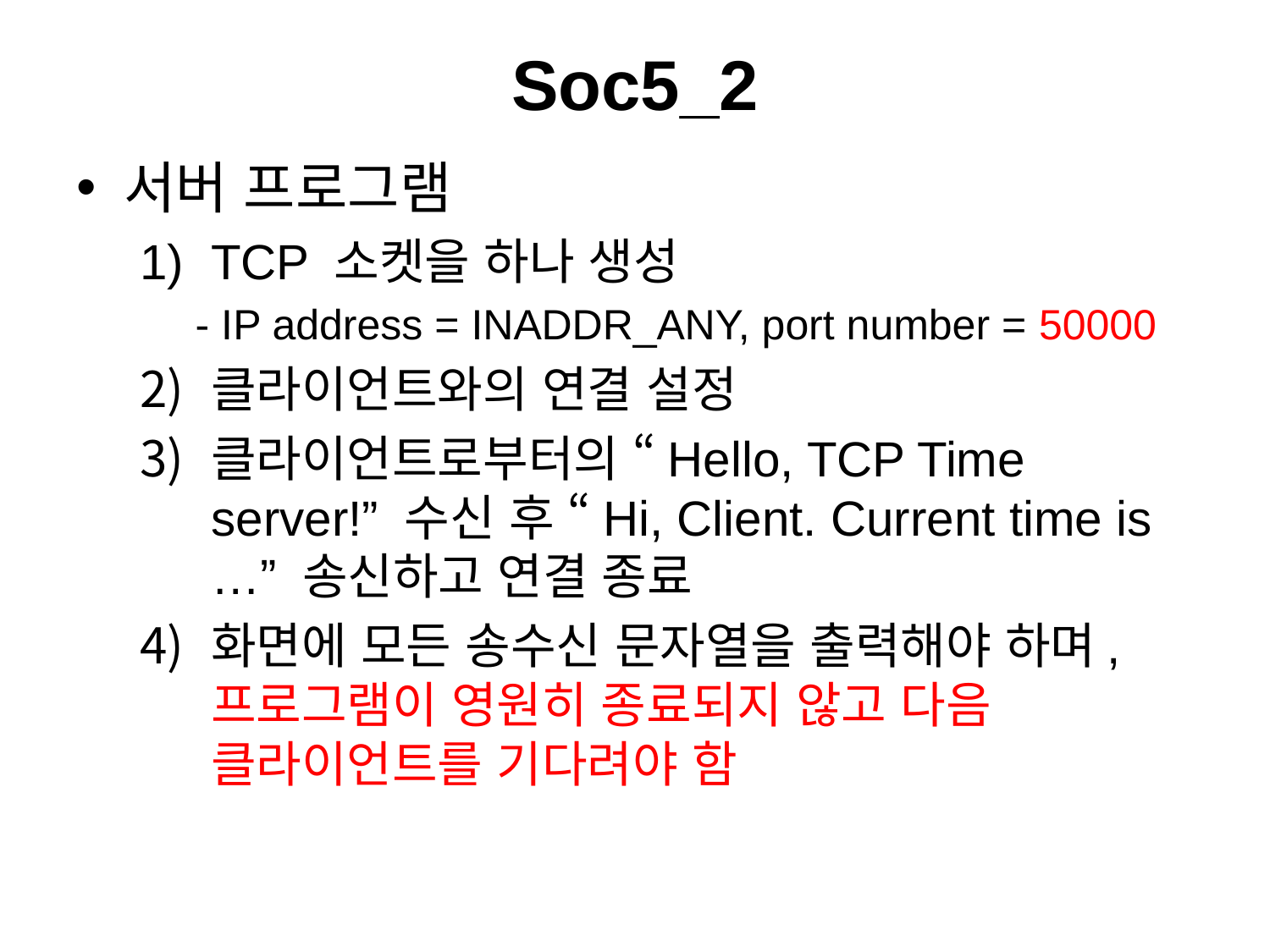

# Soc5_2
서버 프로그램
TCP 소켓을 하나 생성
- IP address = INADDR_ANY, port number = 50000
클라이언트와의 연결 설정
클라이언트로부터의 “Hello, TCP Time server!” 수신 후 “Hi, Client. Current time is …” 송신하고 연결 종료
화면에 모든 송수신 문자열을 출력해야 하며, 프로그램이 영원히 종료되지 않고 다음 클라이언트를 기다려야 함